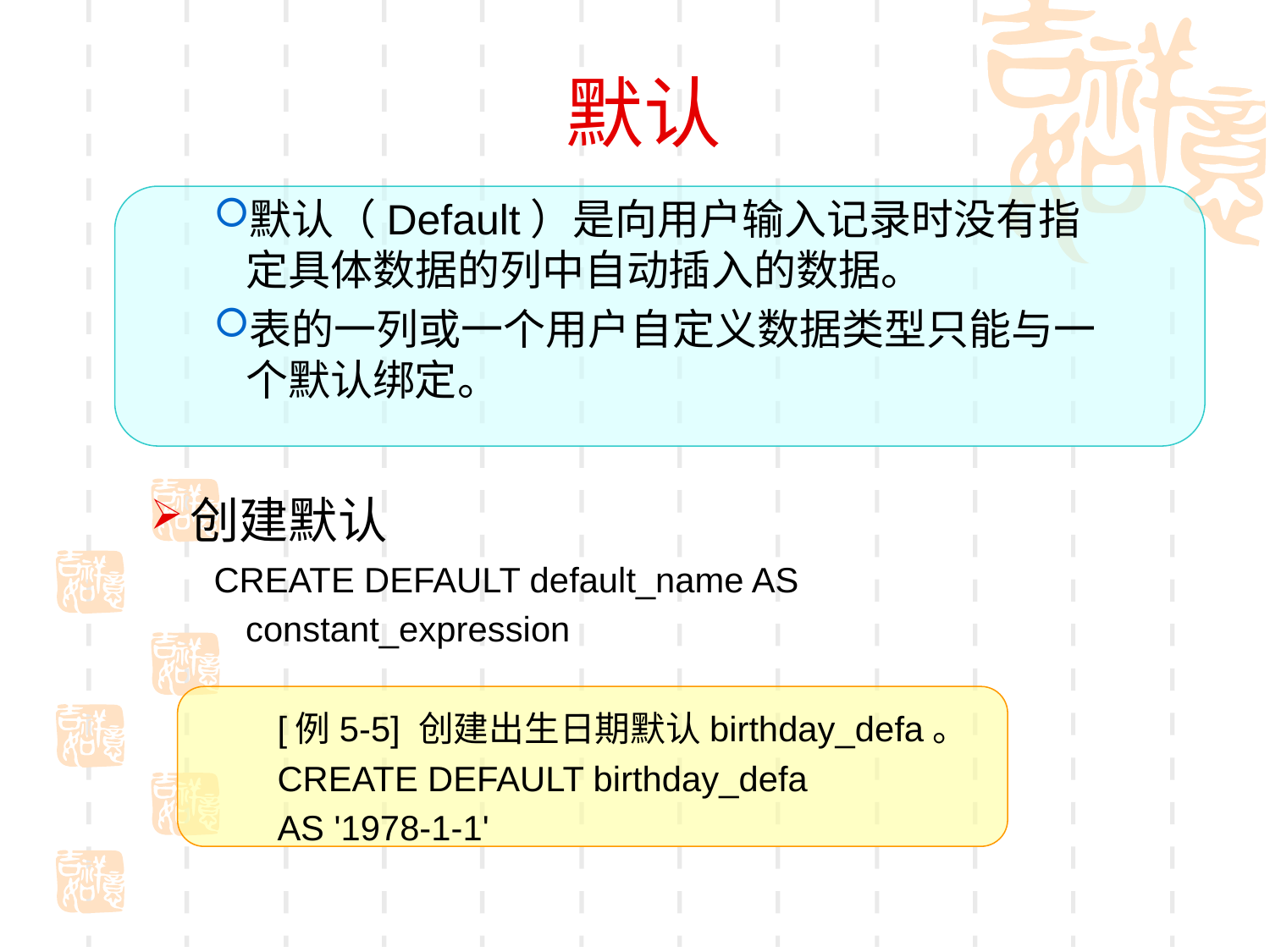

# 默认
默认（Default）是向用户输入记录时没有指定具体数据的列中自动插入的数据。
表的一列或一个用户自定义数据类型只能与一个默认绑定。

创建默认
CREATE DEFAULT default_name AS constant_expression

[例5-5] 创建出生日期默认birthday_defa。
CREATE DEFAULT birthday_defa
AS '1978-1-1'